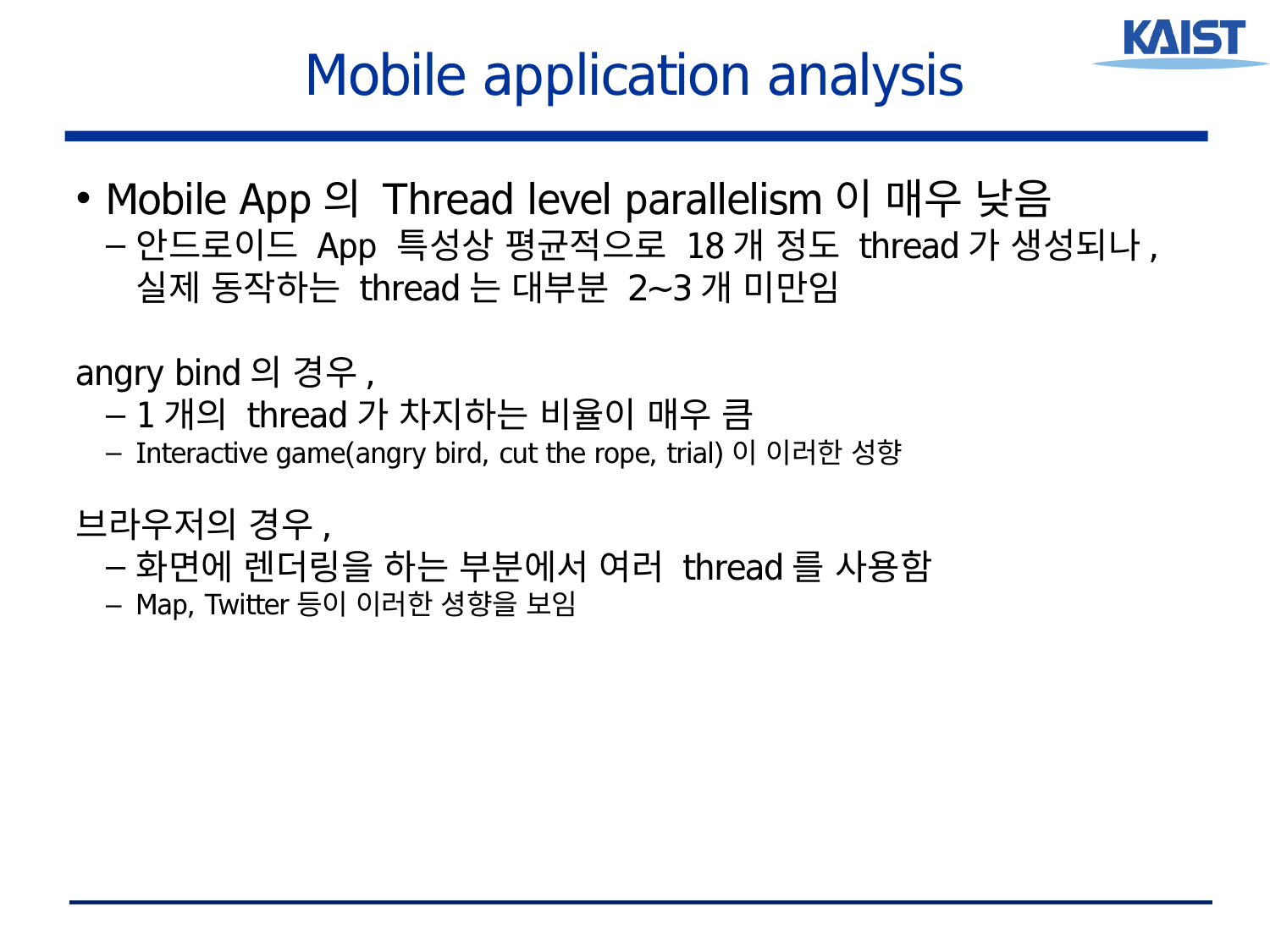

12
Mobile application analysis
Mobile App의 Thread level parallelism이 매우 낮음
안드로이드 App 특성상 평균적으로 18개 정도 thread가 생성되나, 실제 동작하는 thread는 대부분 2~3개 미만임

angry bind의 경우,
1개의 thread가 차지하는 비율이 매우 큼
Interactive game(angry bird, cut the rope, trial)이 이러한 성향

브라우저의 경우,
화면에 렌더링을 하는 부분에서 여러 thread를 사용함
Map, Twitter등이 이러한 셩향을 보임